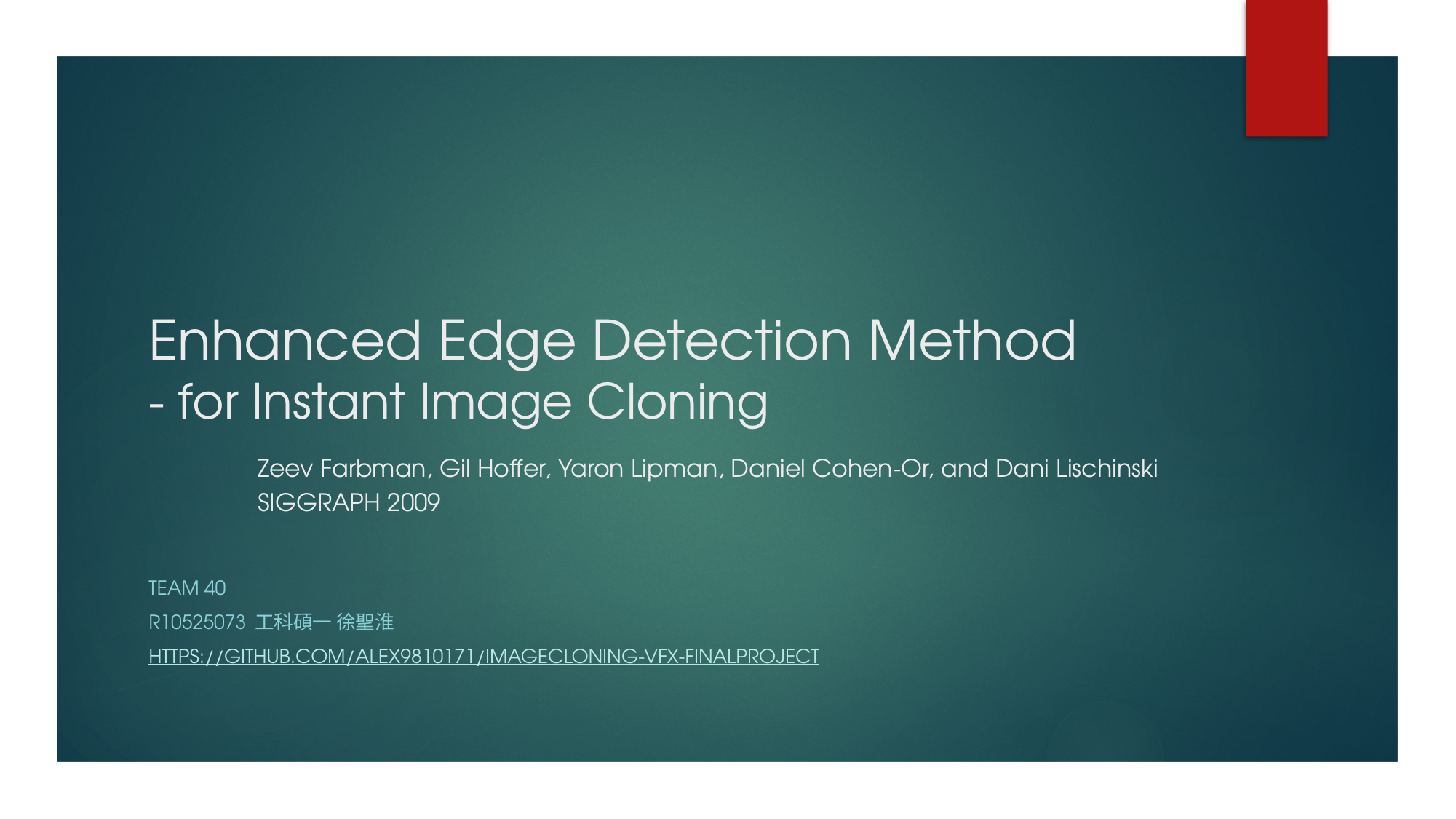

# Enhanced Edge Detection Method - for Instant Image Cloning Zeev Farbman, Gil Hoffer, Yaron Lipman, Daniel Cohen-Or, and Dani Lischinski SIGGRAPH 2009
Team 40
R10525073 工科碩一 徐聖淮
https://github.com/alex9810171/ImageCloning-VFX-FinalProject